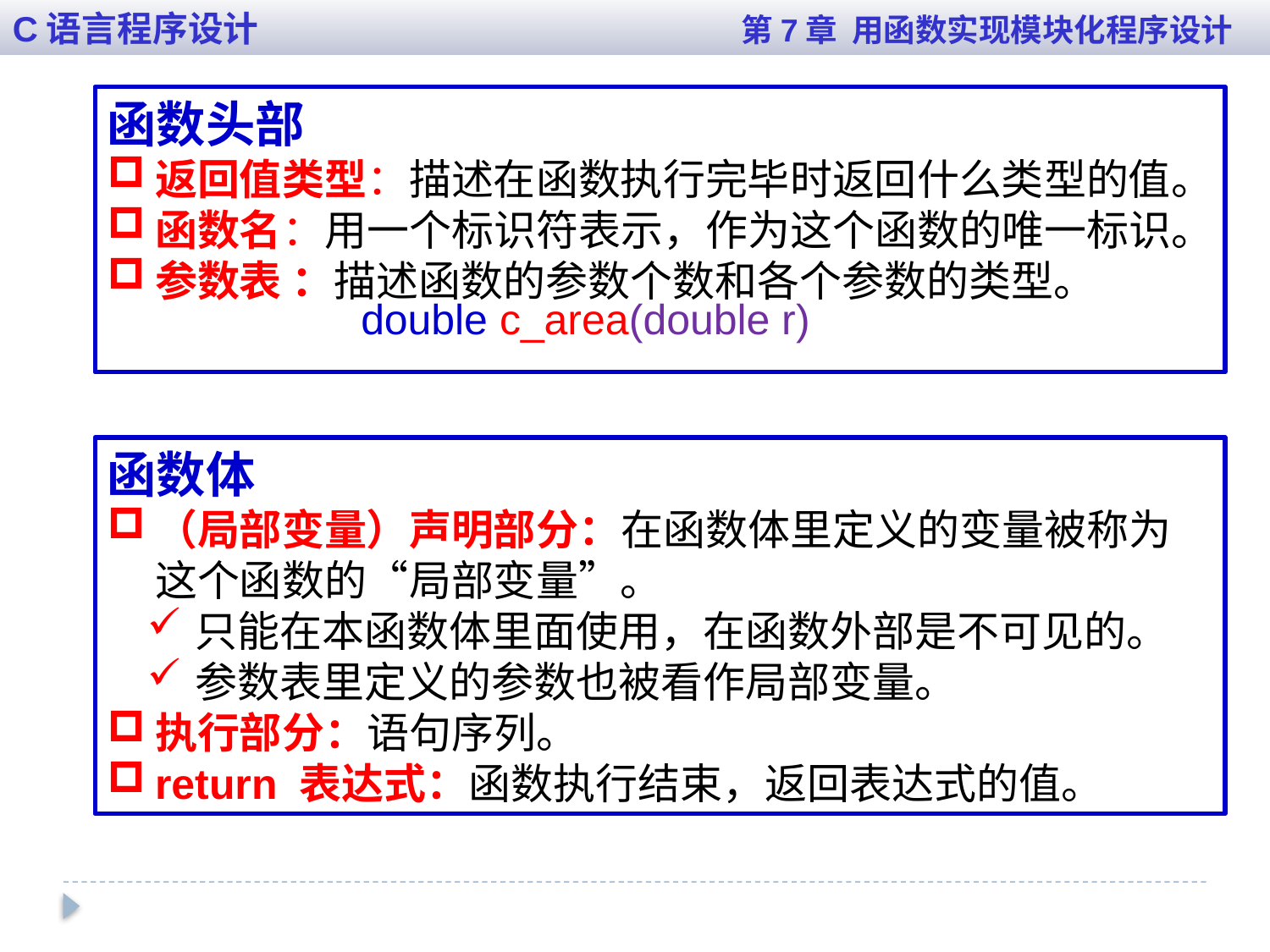

C语言程序设计                                                            第7章  用函数实现模块化程序设计

函数头部
返回值类型：描述在函数执行完毕时返回什么类型的值。
函数名：用一个标识符表示，作为这个函数的唯一标识。
参数表 ：描述函数的参数个数和各个参数的类型。

double c_area(double r)
函数体
（局部变量）声明部分：在函数体里定义的变量被称为这个函数的“局部变量”。
只能在本函数体里面使用，在函数外部是不可见的。
参数表里定义的参数也被看作局部变量。
执行部分：语句序列。
return 表达式：函数执行结束，返回表达式的值。